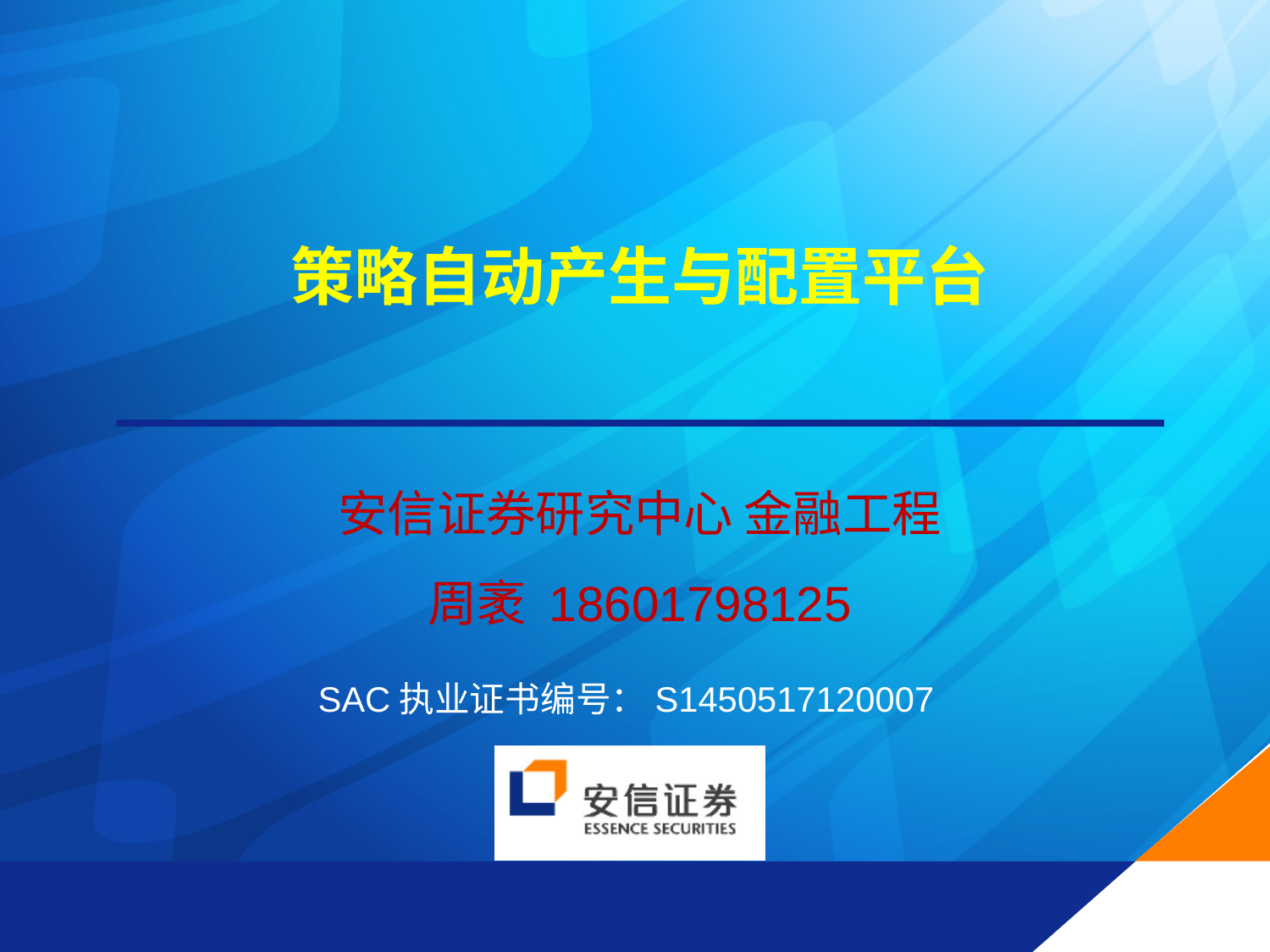

# 策略自动产生与配置平台
安信证券研究中心 金融工程
周袤 18601798125
SAC执业证书编号：S1450517120007